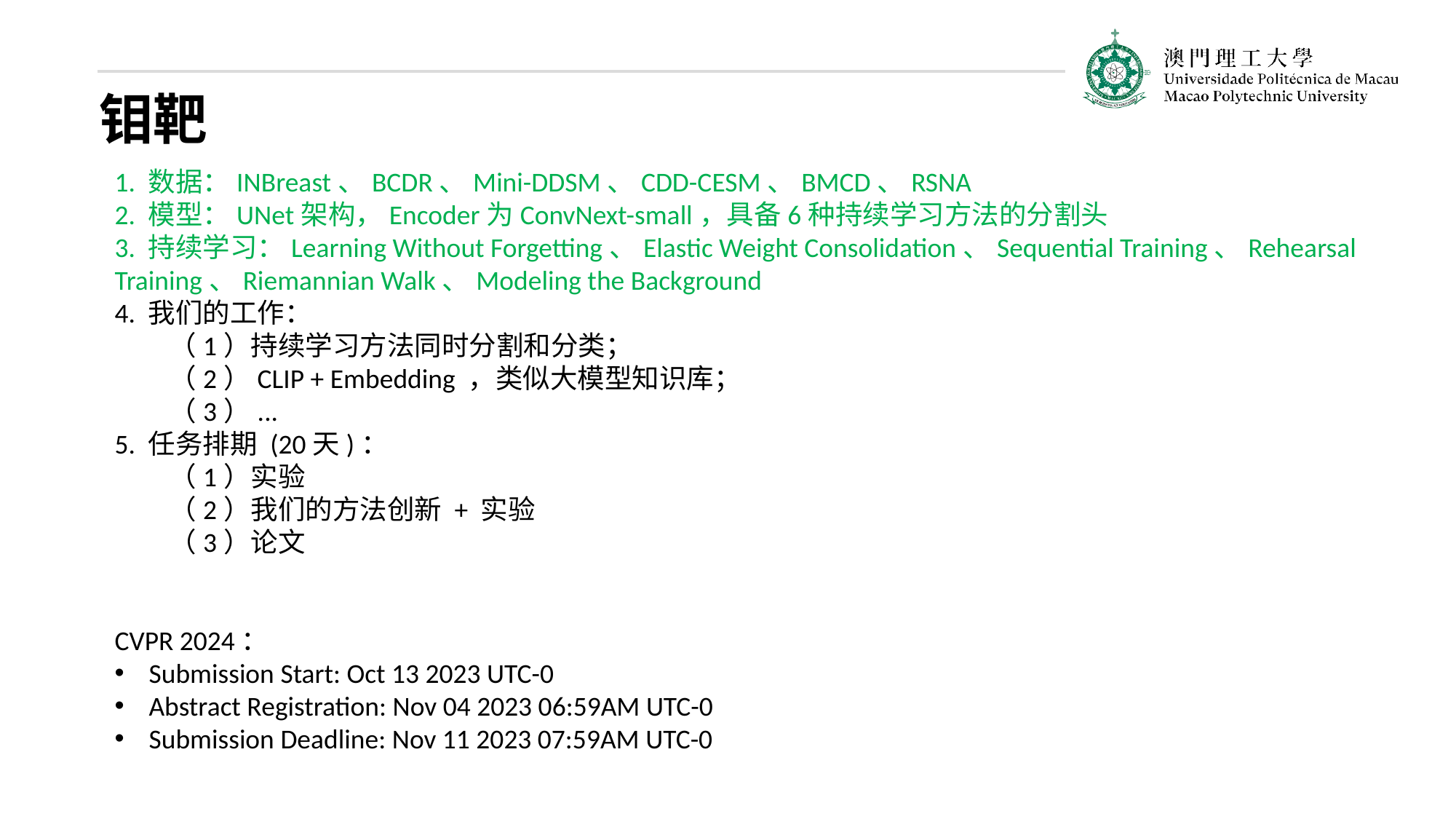

钼靶
1. 数据：INBreast、BCDR、Mini-DDSM、CDD-CESM、BMCD、RSNA
2. 模型：UNet架构，Encoder为ConvNext-small，具备6种持续学习方法的分割头
3. 持续学习：Learning Without Forgetting、Elastic Weight Consolidation、Sequential Training、Rehearsal Training、Riemannian Walk、Modeling the Background
4. 我们的工作：
（1）持续学习方法同时分割和分类；
（2）CLIP + Embedding ，类似大模型知识库；
（3）...
5. 任务排期 (20天)：
（1）实验
（2）我们的方法创新 + 实验
（3）论文

CVPR 2024：
Submission Start: Oct 13 2023 UTC-0
Abstract Registration: Nov 04 2023 06:59AM UTC-0
Submission Deadline: Nov 11 2023 07:59AM UTC-0